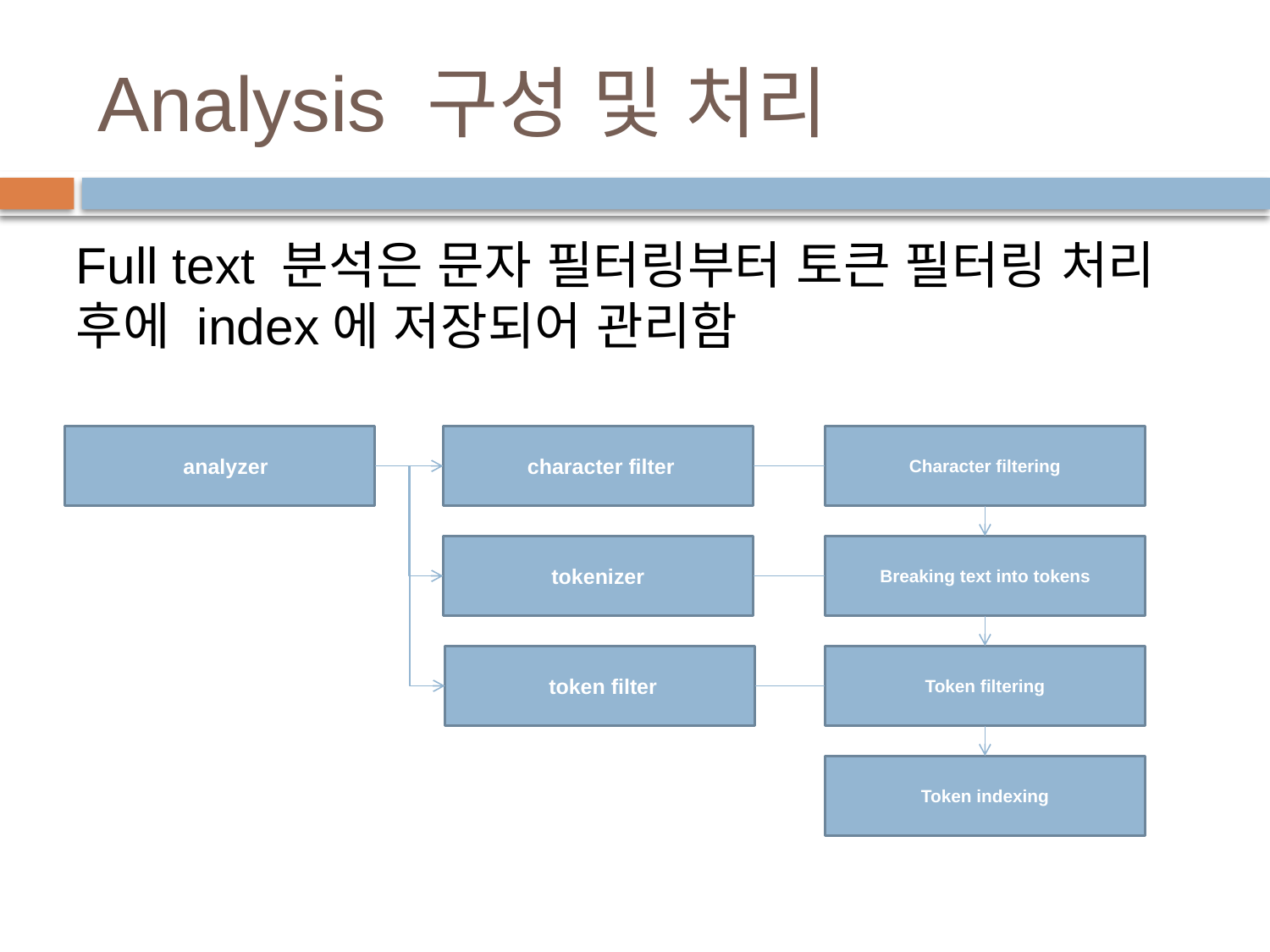

# Analysis 구성 및 처리
Full text 분석은 문자 필터링부터 토큰 필터링 처리 후에 index에 저장되어 관리함
  analyzer
 character filter
Character filtering
tokenizer
Breaking text into tokens
 token filter
Token filtering
Token indexing